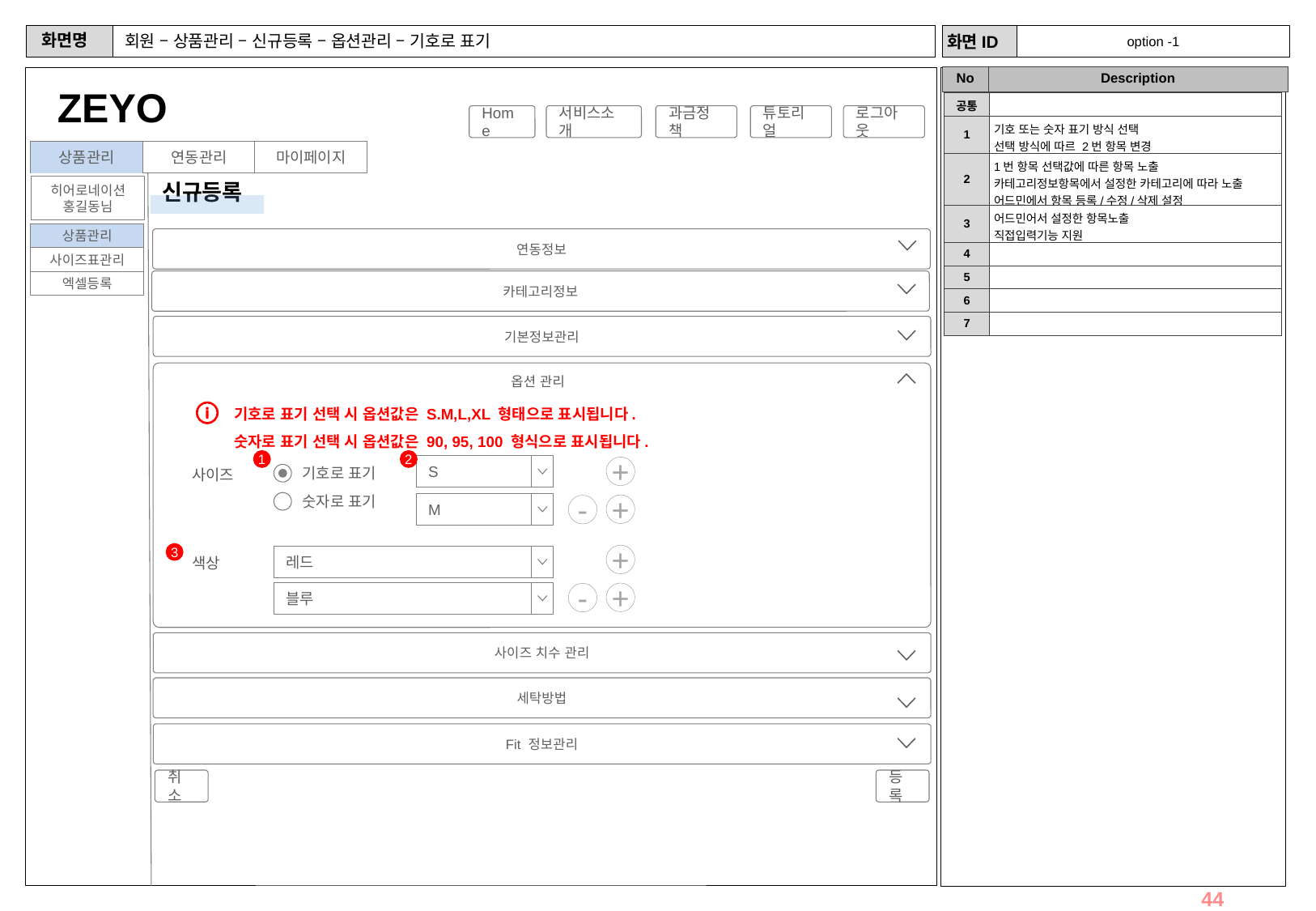

# 회원 – 상품관리 – 신규등록 – 옵션관리 – 기호로 표기
option -1
ZEYO
| 공통 |  |
| --- | --- |
| 1 | 기호 또는 숫자 표기 방식 선택 선택 방식에 따르 2번 항목 변경 |
| 2 | 1번 항목 선택값에 따른 항목 노출 카테고리정보항목에서 설정한 카테고리에 따라 노출 어드민에서 항목 등록/수정/삭제 설정 |
| 3 | 어드민어서 설정한 항목노출 직접입력기능 지원 |
| 4 |  |
| 5 |  |
| 6 |  |
| 7 |  |
Home
서비스소개
과금정책
튜토리얼
로그아웃
상품관리
연동관리
마이페이지
신규등록

히어로네이션
홍길동님
상품관리
연동정보

사이즈표관리
카테고리정보
엑셀등록

기본정보관리

옵션 관리

기호로 표기 선택 시 옵션값은 S.M,L,XL 형태으로 표시됩니다.

숫자로 표기 선택 시 옵션값은 90, 95, 100 형식으로 표시됩니다.
+

1
2
S

사이즈
기호로 표기

숫자로 표기

+

-

M

+

3
레드

색상
+

-

블루

사이즈 치수 관리

세탁방법

Fit 정보관리

취소
등록
44